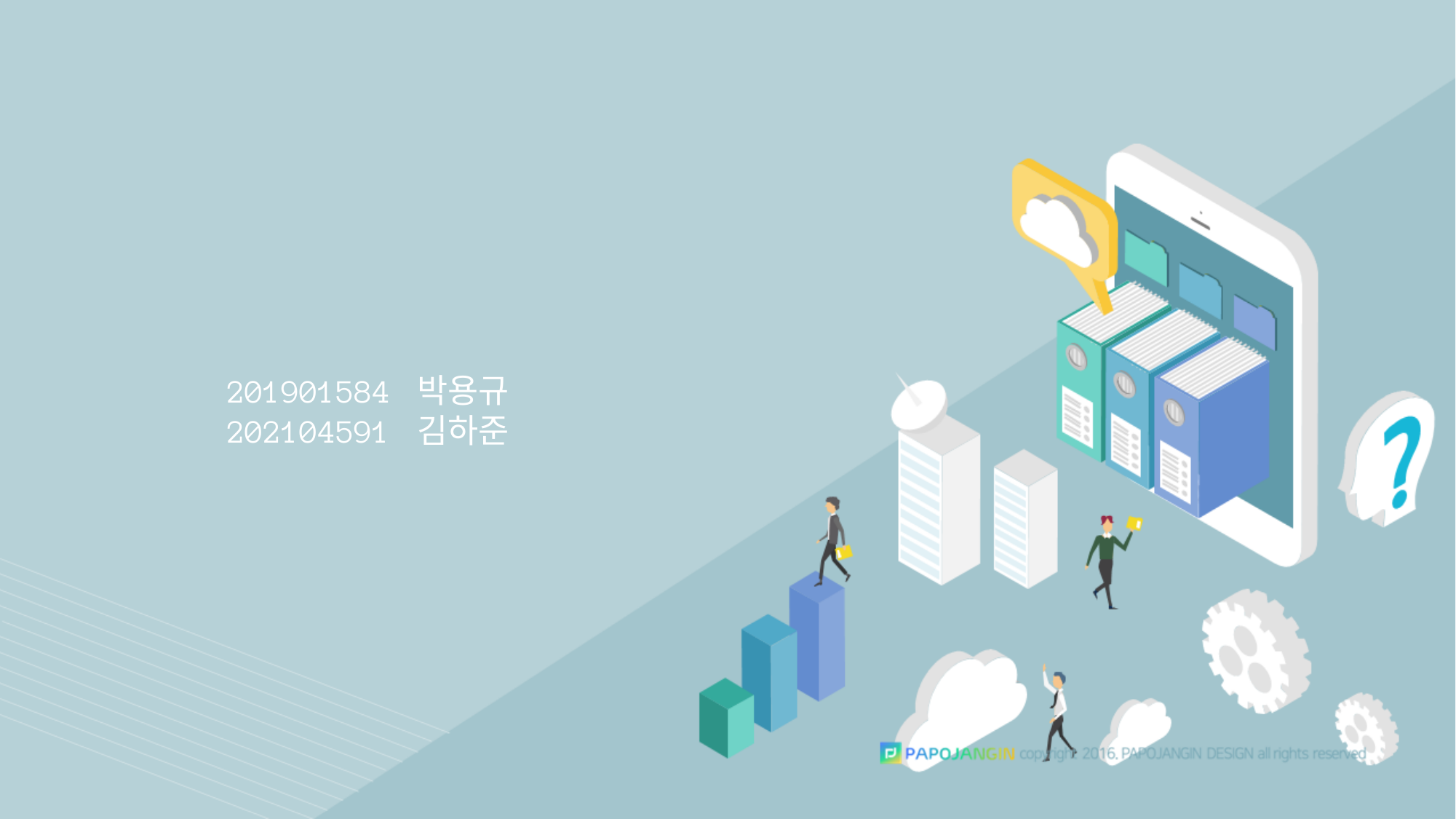

스마트폰 데이터셋을 활용한 회귀분석 & 가격 예측 모델 생성
201901584 박용규
202104591 김하준